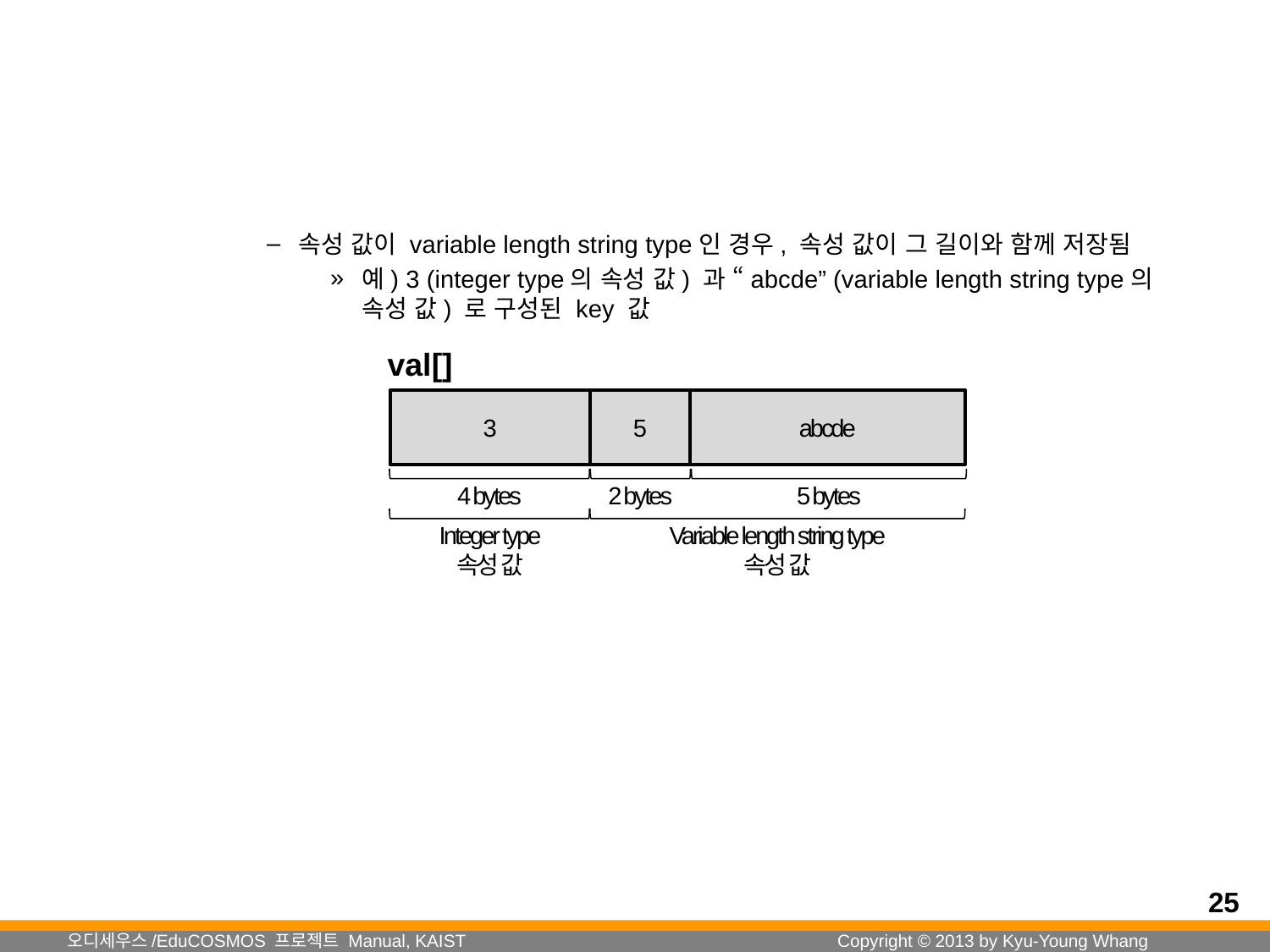

#
속성 값이 variable length string type인 경우, 속성 값이 그 길이와 함께 저장됨
예) 3 (integer type의 속성 값) 과 “abcde” (variable length string type의 속성 값) 로 구성된 key 값

val[]

3
5
abcde

4 bytes
2 bytes
5 bytes
Integer type
속성 값
Variable length string type
속성 값